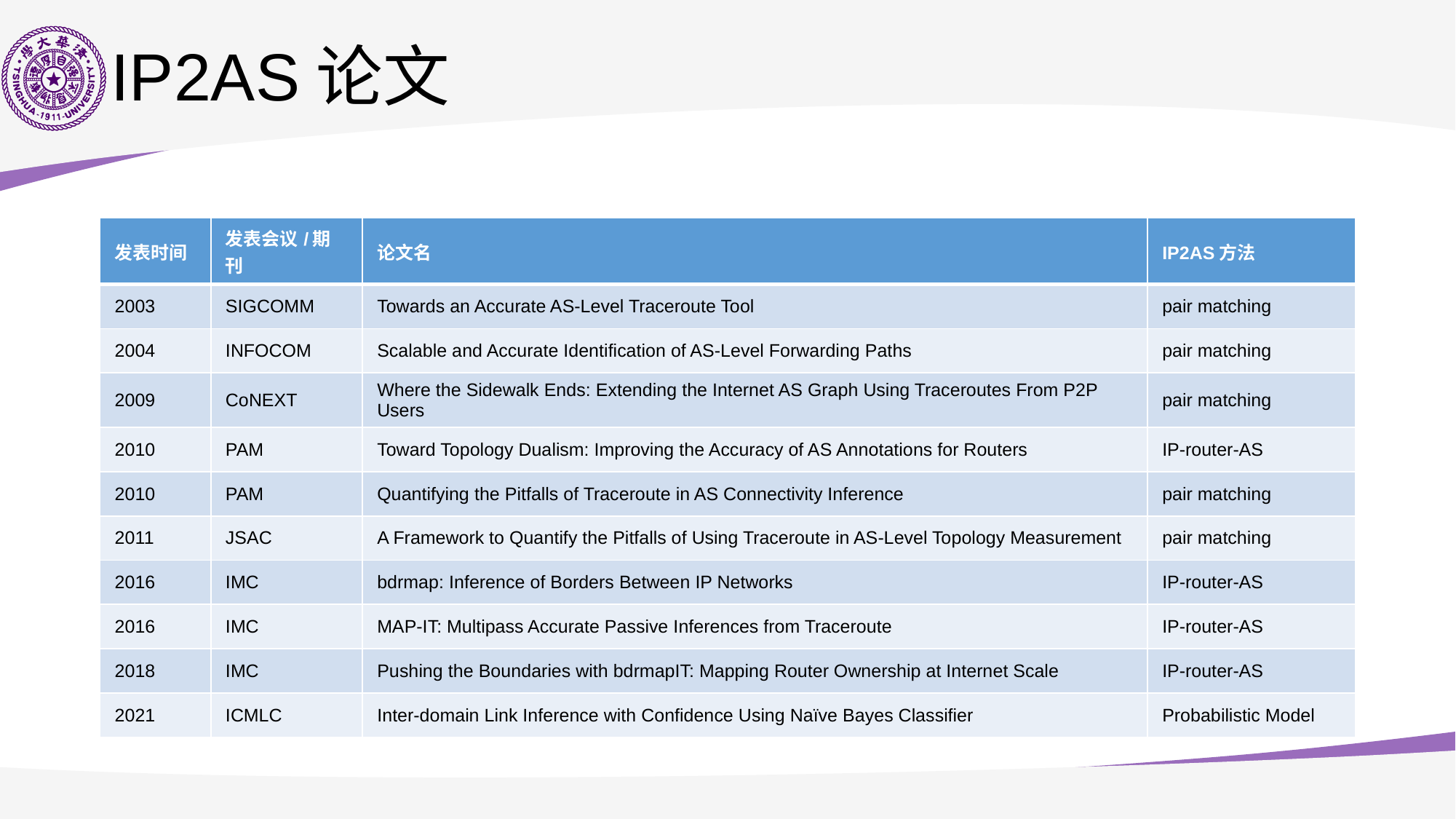

# IP2AS论文
| 发表时间 | 发表会议/期刊 | 论文名 | IP2AS方法 |
| --- | --- | --- | --- |
| 2003 | SIGCOMM | Towards an Accurate AS-Level Traceroute Tool | pair matching |
| 2004 | INFOCOM | Scalable and Accurate Identification of AS-Level Forwarding Paths | pair matching |
| 2009 | CoNEXT | Where the Sidewalk Ends: Extending the Internet AS Graph Using Traceroutes From P2P Users | pair matching |
| 2010 | PAM | Toward Topology Dualism: Improving the Accuracy of AS Annotations for Routers | IP-router-AS |
| 2010 | PAM | Quantifying the Pitfalls of Traceroute in AS Connectivity Inference | pair matching |
| 2011 | JSAC | A Framework to Quantify the Pitfalls of Using Traceroute in AS-Level Topology Measurement | pair matching |
| 2016 | IMC | bdrmap: Inference of Borders Between IP Networks | IP-router-AS |
| 2016 | IMC | MAP-IT: Multipass Accurate Passive Inferences from Traceroute | IP-router-AS |
| 2018 | IMC | Pushing the Boundaries with bdrmapIT: Mapping Router Ownership at Internet Scale | IP-router-AS |
| 2021 | ICMLC | Inter-domain Link Inference with Confidence Using Naïve Bayes Classifier | Probabilistic Model |